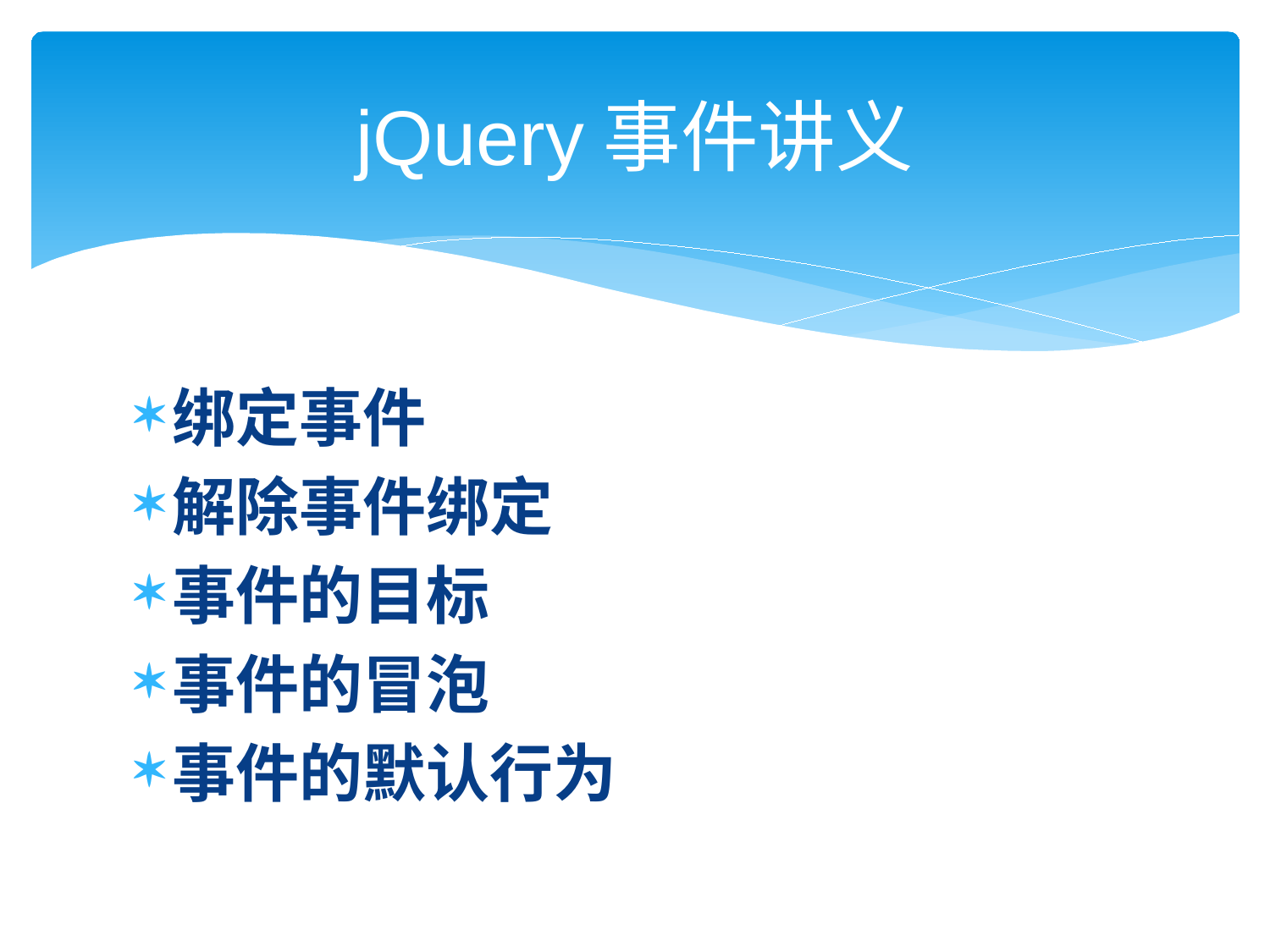

# jQuery事件讲义
绑定事件
解除事件绑定
事件的目标
事件的冒泡
事件的默认行为